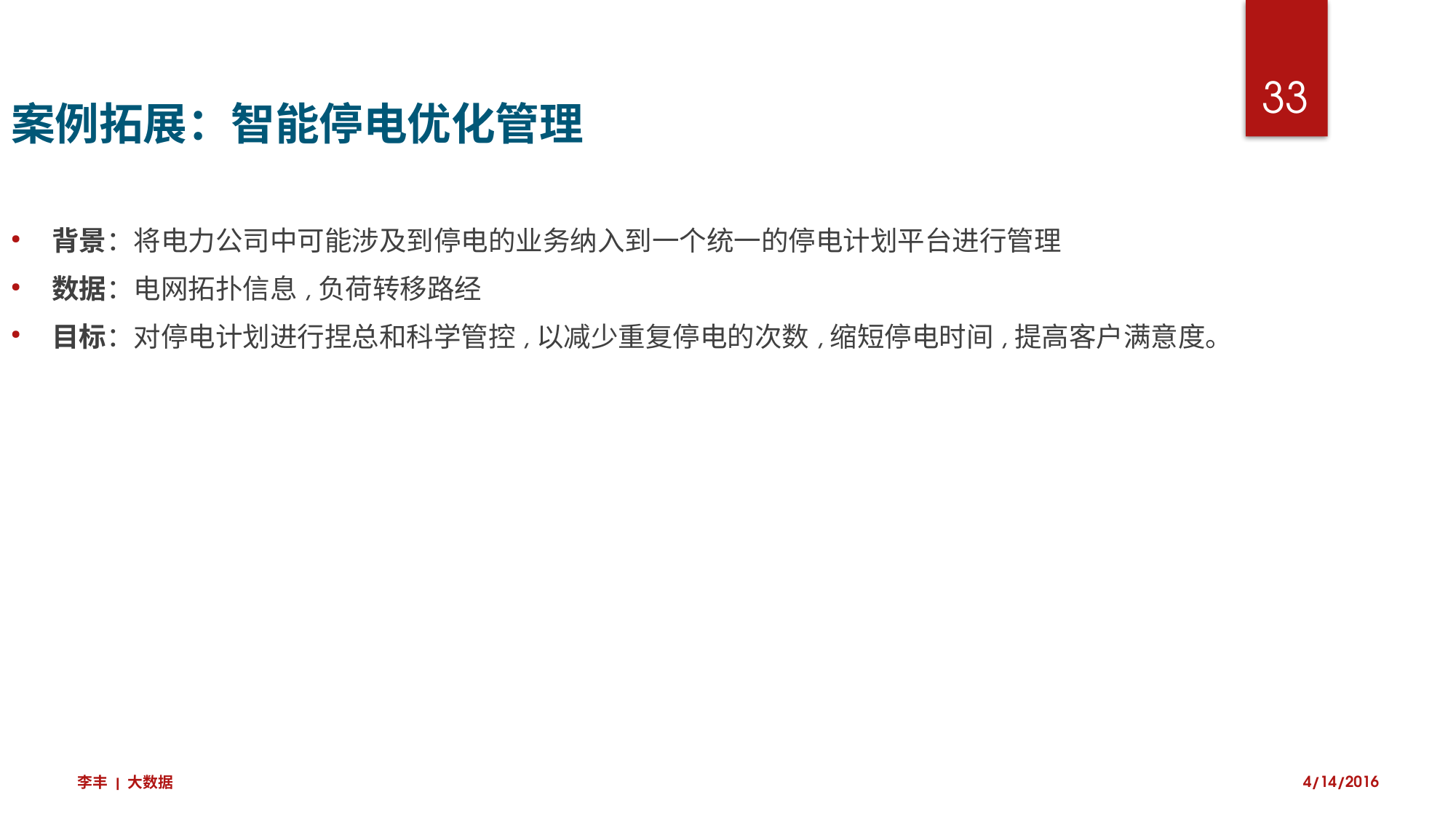

33
案例拓展：智能停电优化管理
背景：将电力公司中可能涉及到停电的业务纳入到一个统一的停电计划平台进行管理
数据：电网拓扑信息,负荷转移路经
目标：对停电计划进行捏总和科学管控,以减少重复停电的次数,缩短停电时间,提高客户满意度。
李丰 | 大数据
4/14/2016